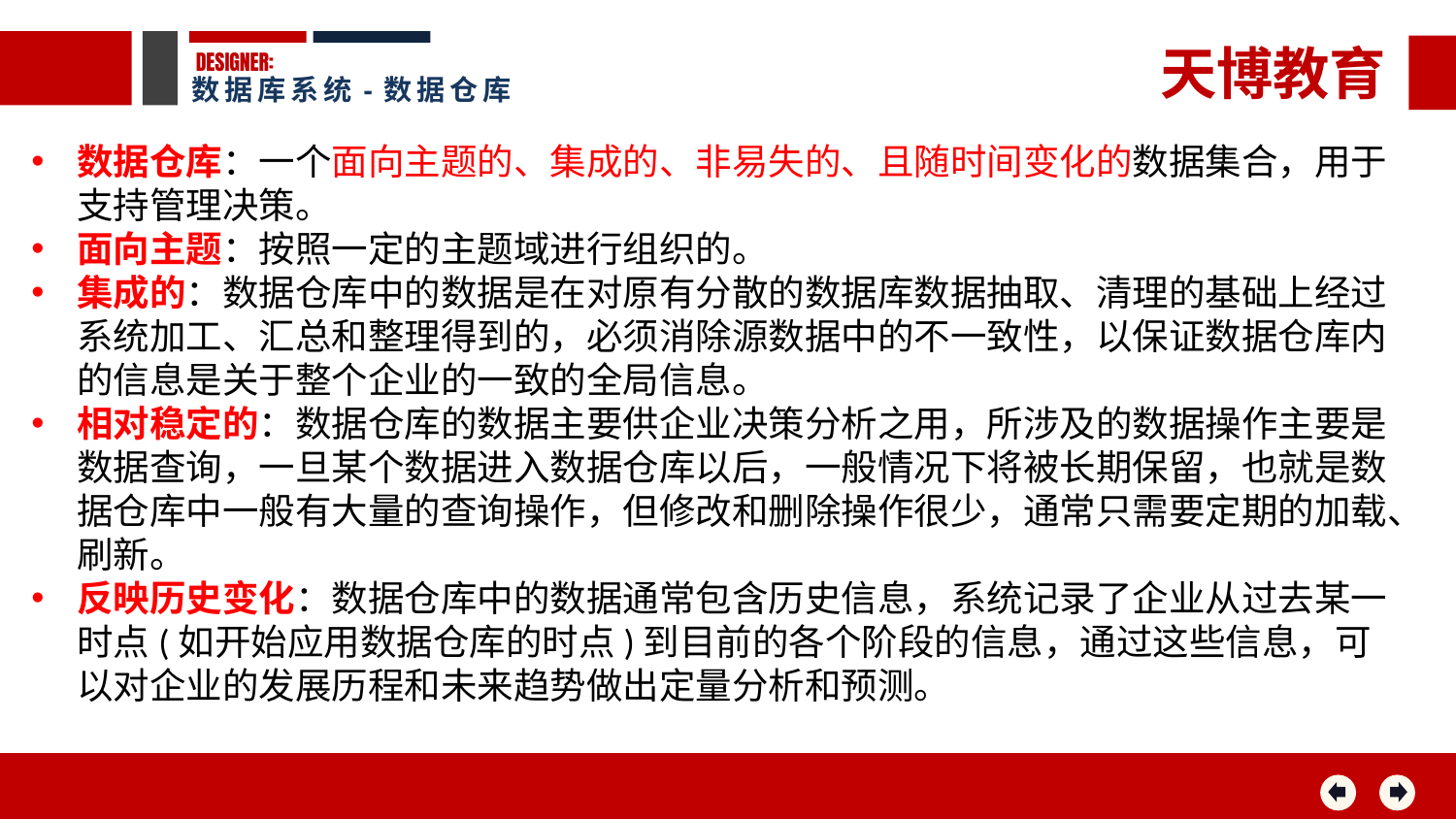

天博教育
DESIGNER:
数据库系统-数据仓库
数据仓库：一个面向主题的、集成的、非易失的、且随时间变化的数据集合，用于支持管理决策。
面向主题：按照一定的主题域进行组织的。
集成的：数据仓库中的数据是在对原有分散的数据库数据抽取、清理的基础上经过系统加工、汇总和整理得到的，必须消除源数据中的不一致性，以保证数据仓库内的信息是关于整个企业的一致的全局信息。
相对稳定的：数据仓库的数据主要供企业决策分析之用，所涉及的数据操作主要是数据查询，一旦某个数据进入数据仓库以后，一般情况下将被长期保留，也就是数据仓库中一般有大量的查询操作，但修改和删除操作很少，通常只需要定期的加载、刷新。
反映历史变化：数据仓库中的数据通常包含历史信息，系统记录了企业从过去某一时点(如开始应用数据仓库的时点)到目前的各个阶段的信息，通过这些信息，可以对企业的发展历程和未来趋势做出定量分析和预测。